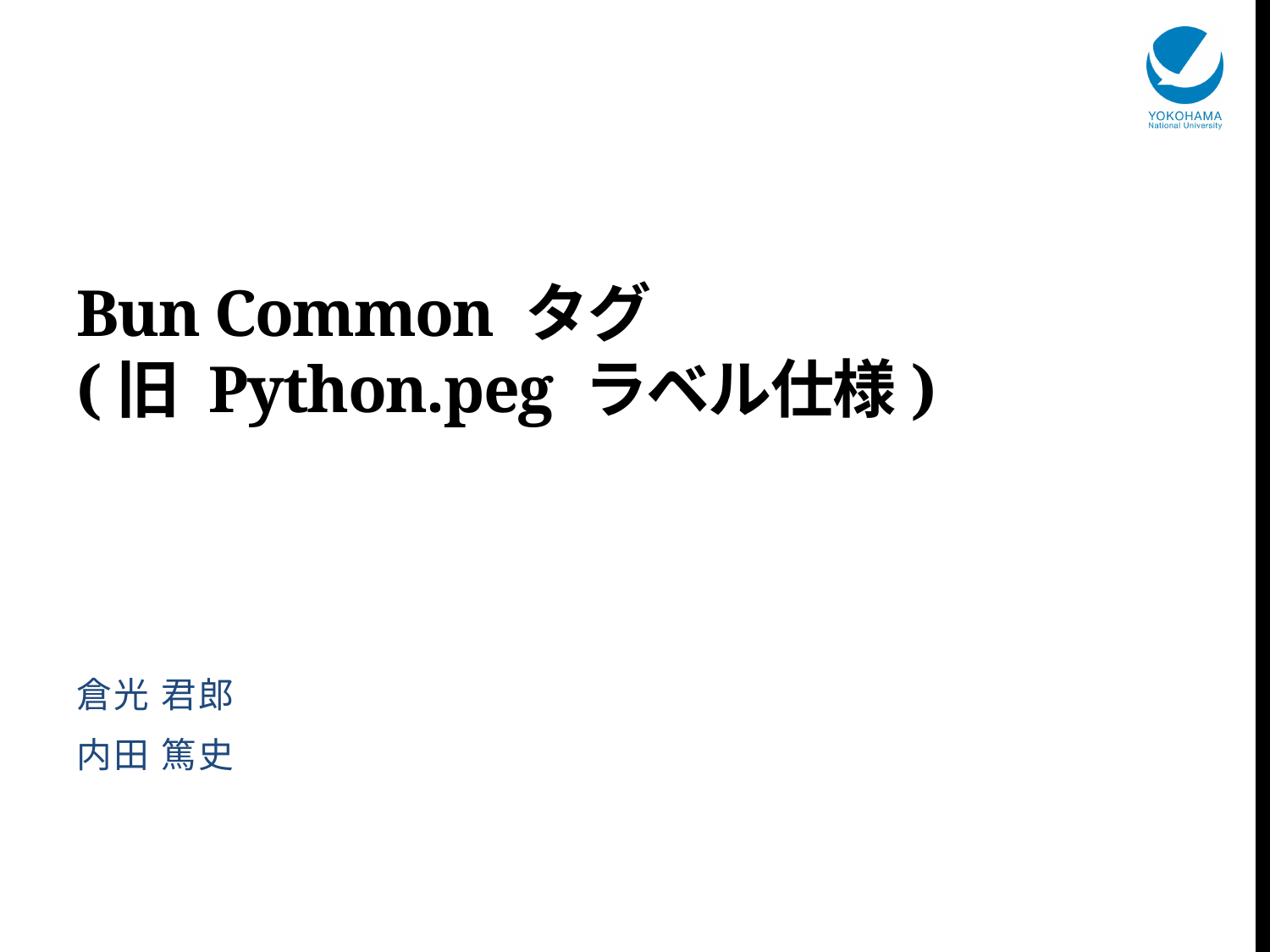

# Bun Common タグ (旧 Python.peg ラベル仕様)
倉光 君郎
内田 篤史